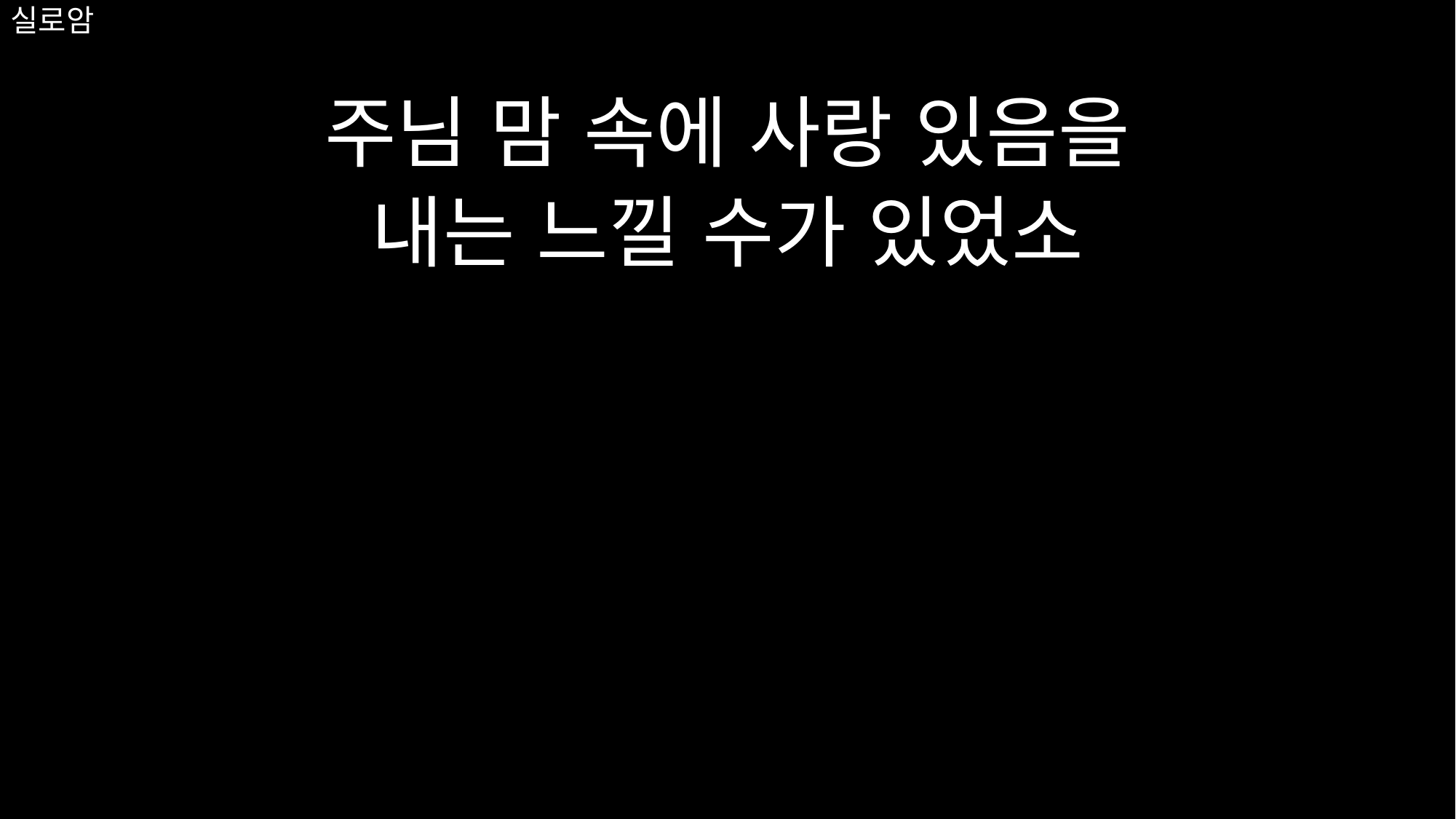

# 실로암
주님 맘 속에 사랑 있음을
내는 느낄 수가 있었소